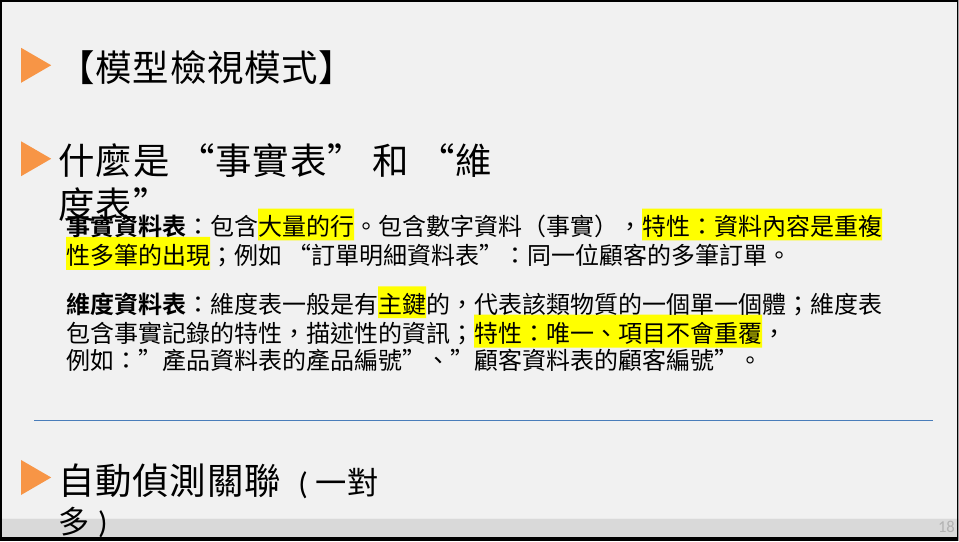

# 【模型檢視模式】
什麼是“事實表” 和“維度表”

事實資料表：包含大量的行。包含數字資料（事實），特性：資料內容是重複 性多筆的出現；例如“訂單明細資料表”：同一位顧客的多筆訂單。
維度資料表：維度表一般是有主鍵的，代表該類物質的一個單一個體；維度表 包含事實記錄的特性，描述性的資訊；特性：唯一、項目不會重覆，
例如：”產品資料表的產品編號”、”顧客資料表的顧客編號”。
自動偵測關聯(一對多)
18